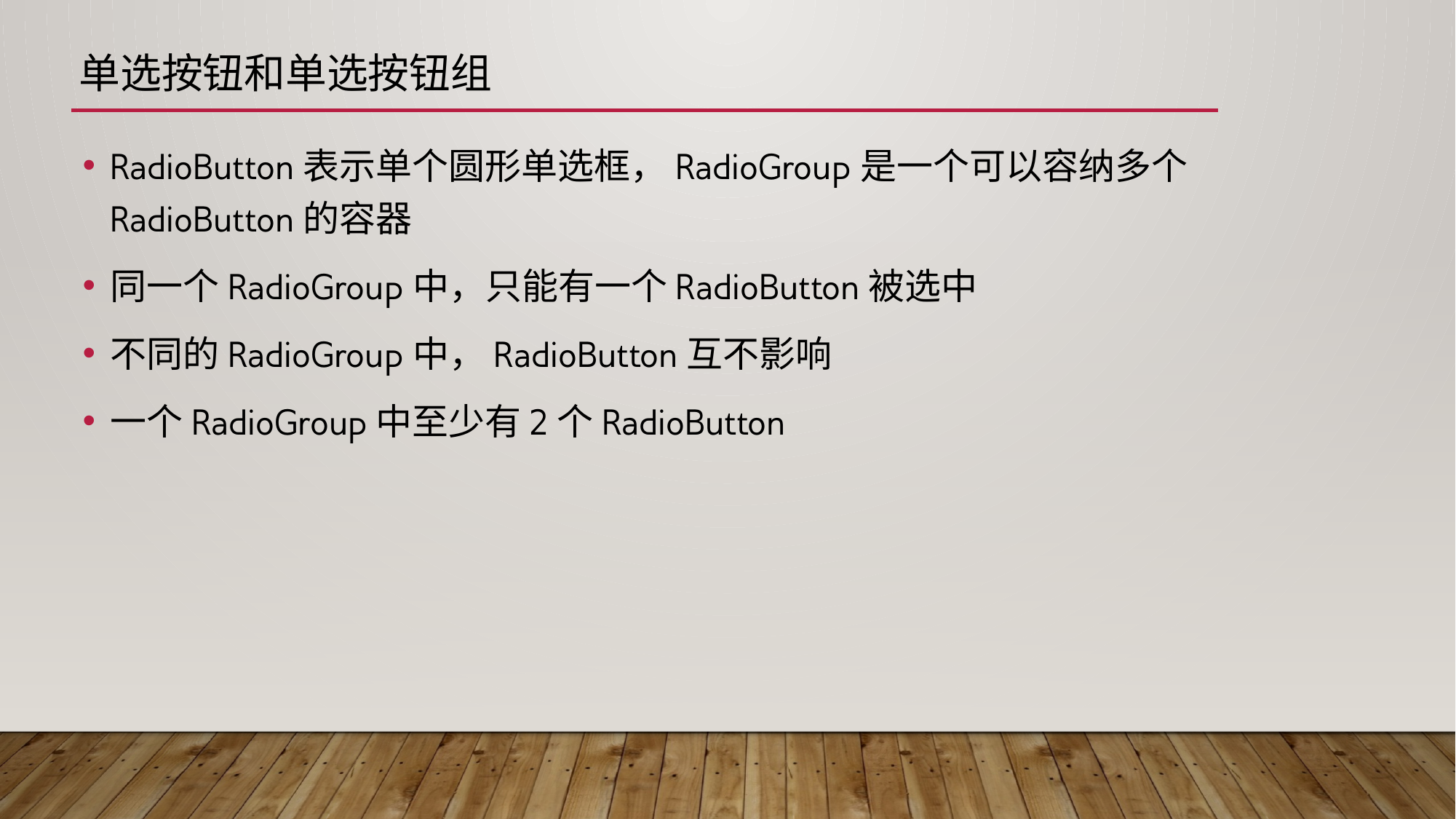

# 单选按钮和单选按钮组
RadioButton表示单个圆形单选框，RadioGroup是一个可以容纳多个RadioButton的容器
同一个RadioGroup中，只能有一个RadioButton被选中
不同的RadioGroup中，RadioButton互不影响
一个RadioGroup中至少有2个RadioButton